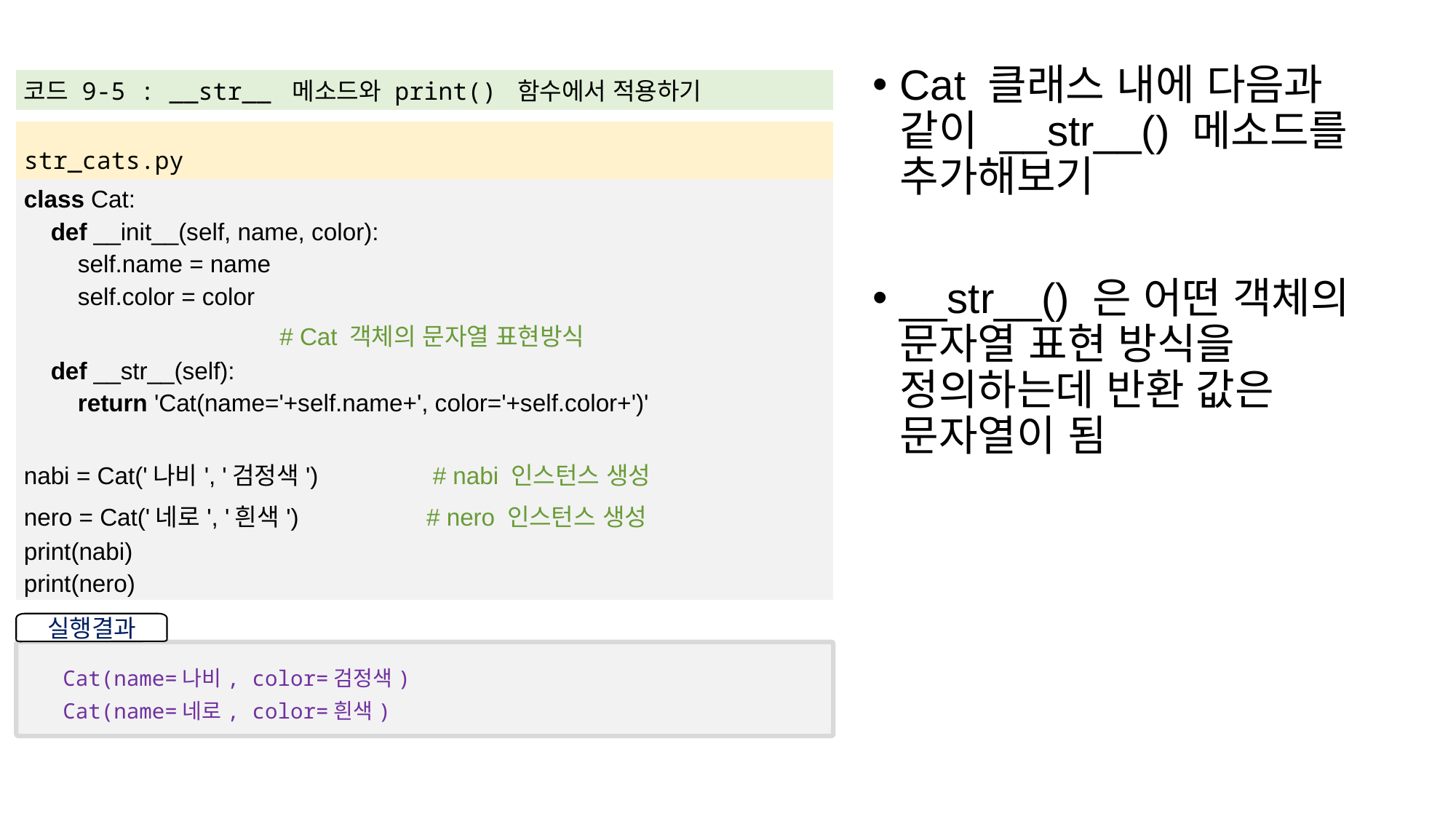

Cat 클래스 내에 다음과 같이 __str__() 메소드를 추가해보기

__str__() 은 어떤 객체의 문자열 표현 방식을 정의하는데 반환 값은 문자열이 됨

| 코드 9-5 : \_\_str\_\_ 메소드와 print() 함수에서 적용하기 |
| --- |
|  |
| str\_cats.py |
| class Cat: def \_\_init\_\_(self, name, color): self.name = name self.color = color # Cat 객체의 문자열 표현방식 def \_\_str\_\_(self): return 'Cat(name='+self.name+', color='+self.color+')' nabi = Cat('나비', '검정색') # nabi 인스턴스 생성 nero = Cat('네로', '흰색') # nero 인스턴스 생성 print(nabi) print(nero) |
실행결과

Cat(name=나비, color=검정색)
Cat(name=네로, color=흰색)